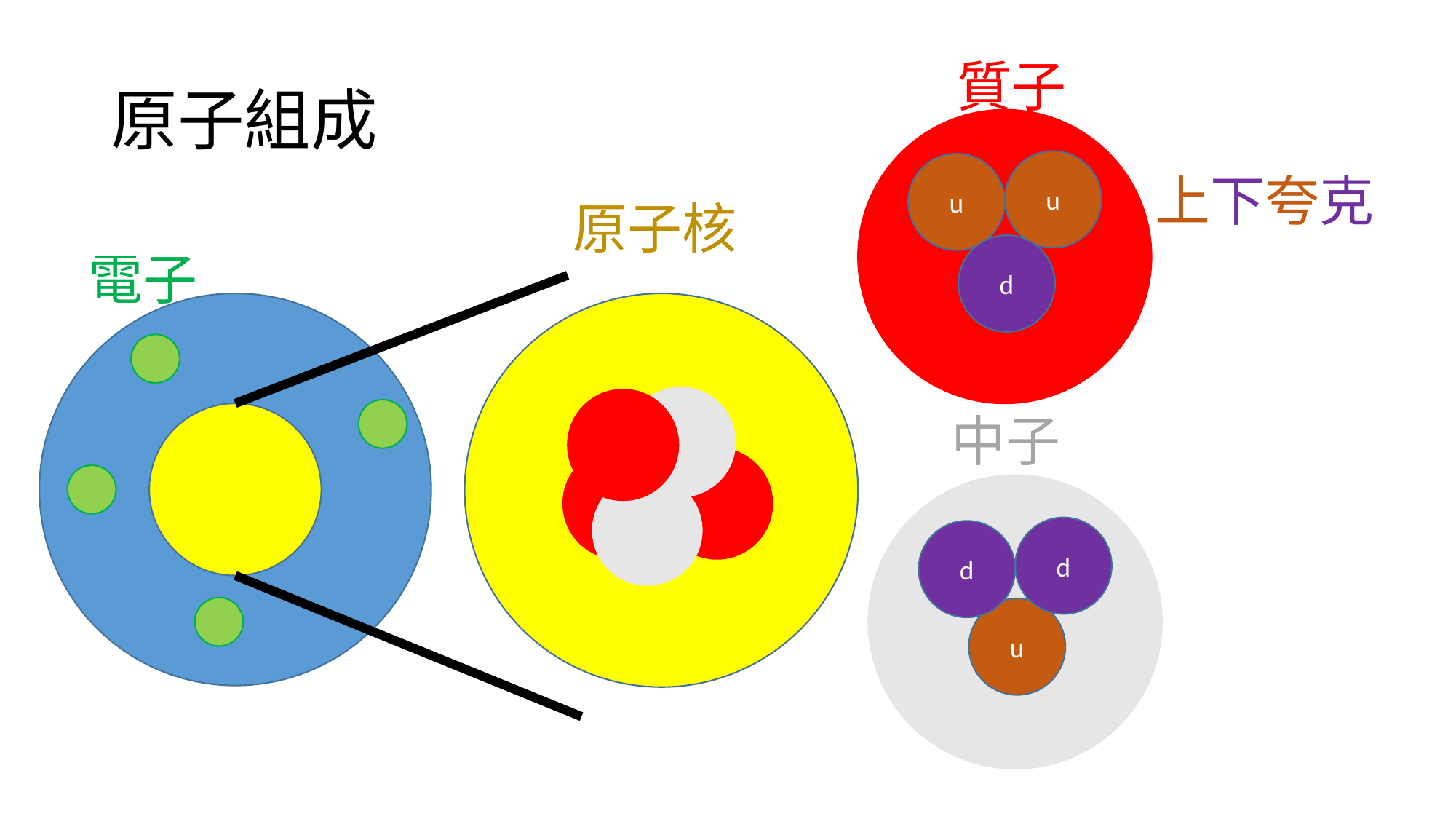

# 原子組成
質子

u
u
上下夸克
原子核
d
電子

中子

d
d

u